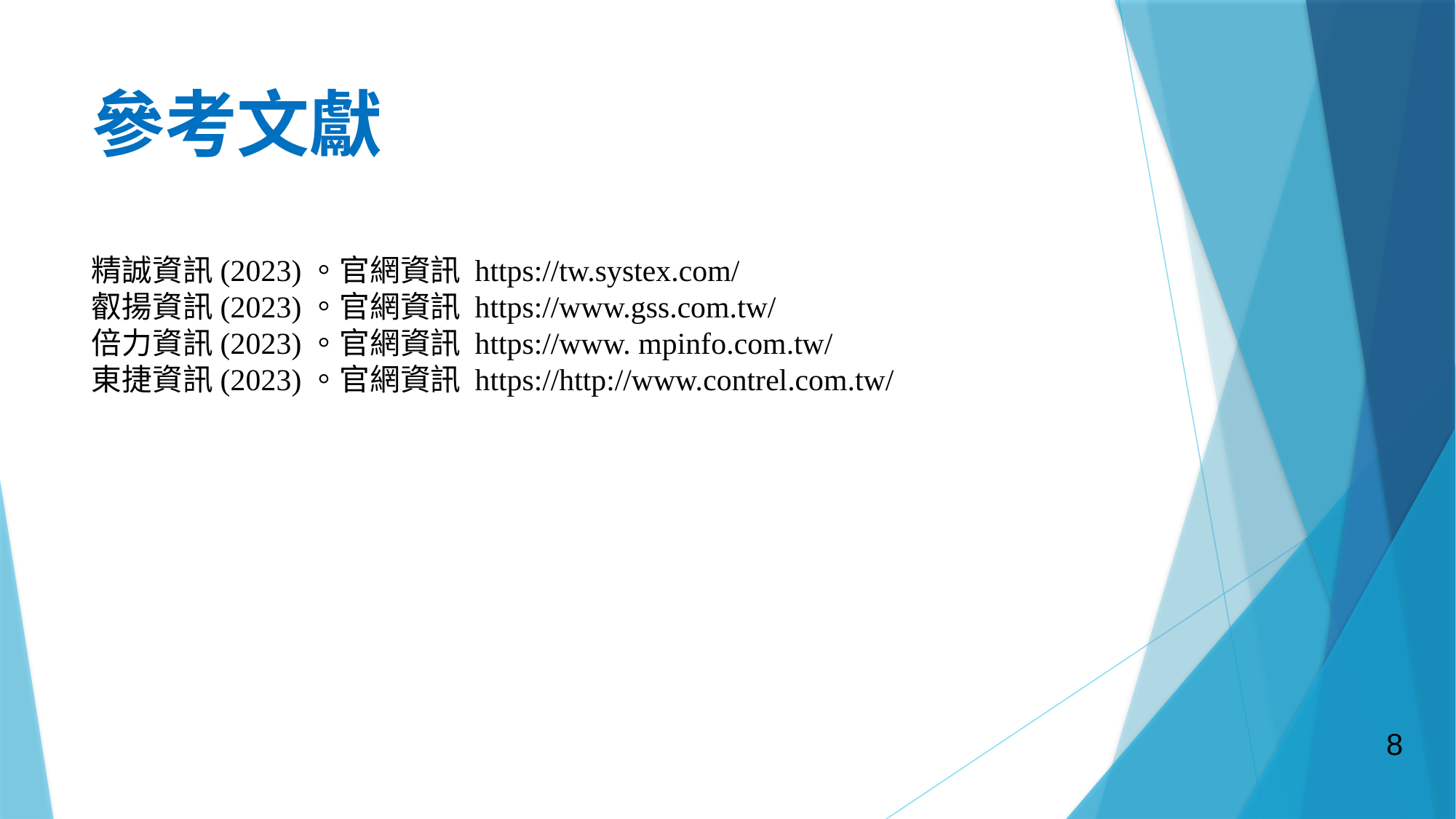

# 參考文獻
精誠資訊(2023)。官網資訊 https://tw.systex.com/
叡揚資訊(2023)。官網資訊 https://www.gss.com.tw/
倍力資訊(2023)。官網資訊 https://www. mpinfo.com.tw/
東捷資訊(2023)。官網資訊 https://http://www.contrel.com.tw/
8